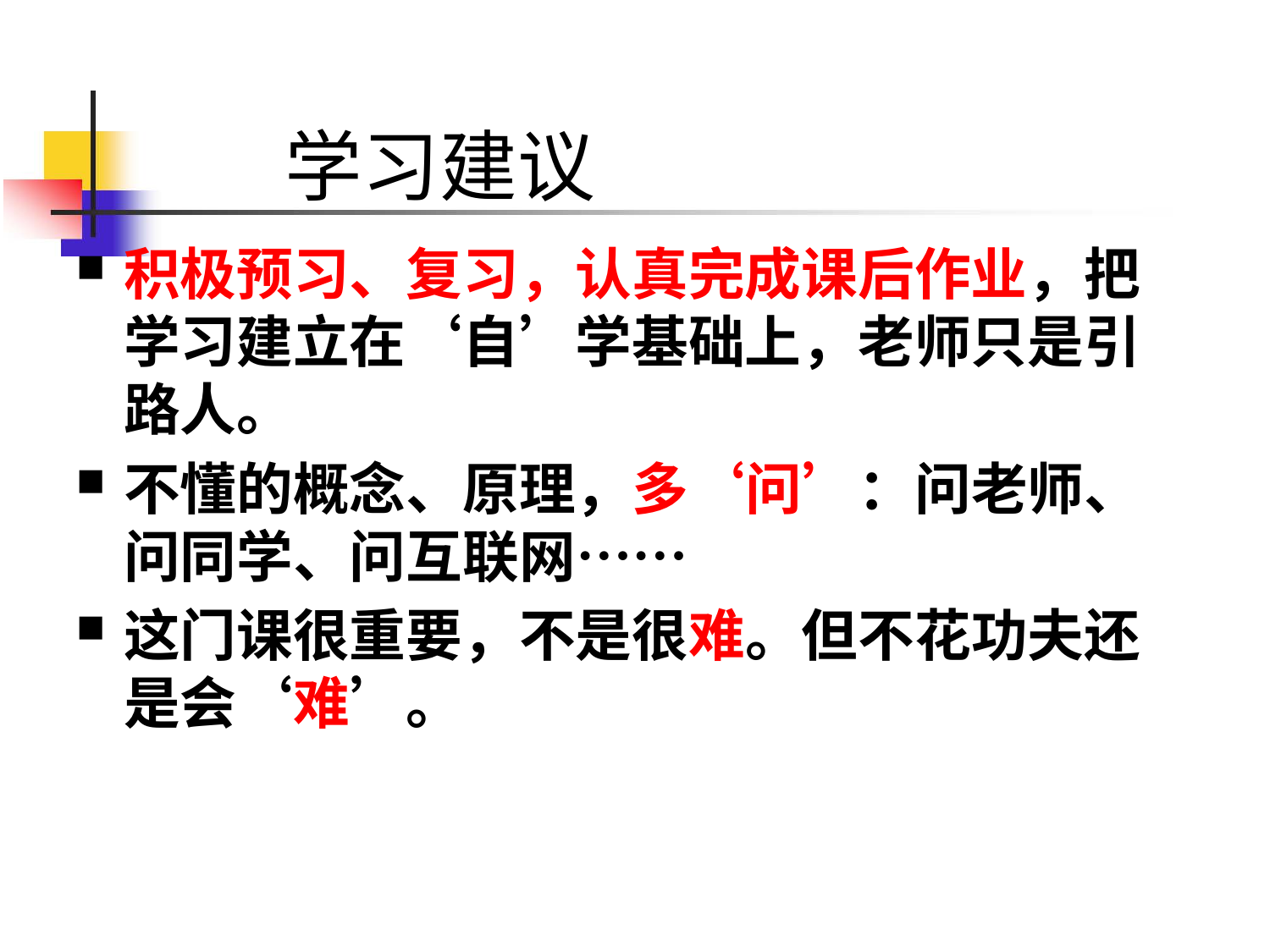

# 学习建议
积极预习、复习，认真完成课后作业，把学习建立在‘自’学基础上，老师只是引路人。
不懂的概念、原理，多‘问’：问老师、问同学、问互联网……
这门课很重要，不是很难。但不花功夫还是会‘难’。